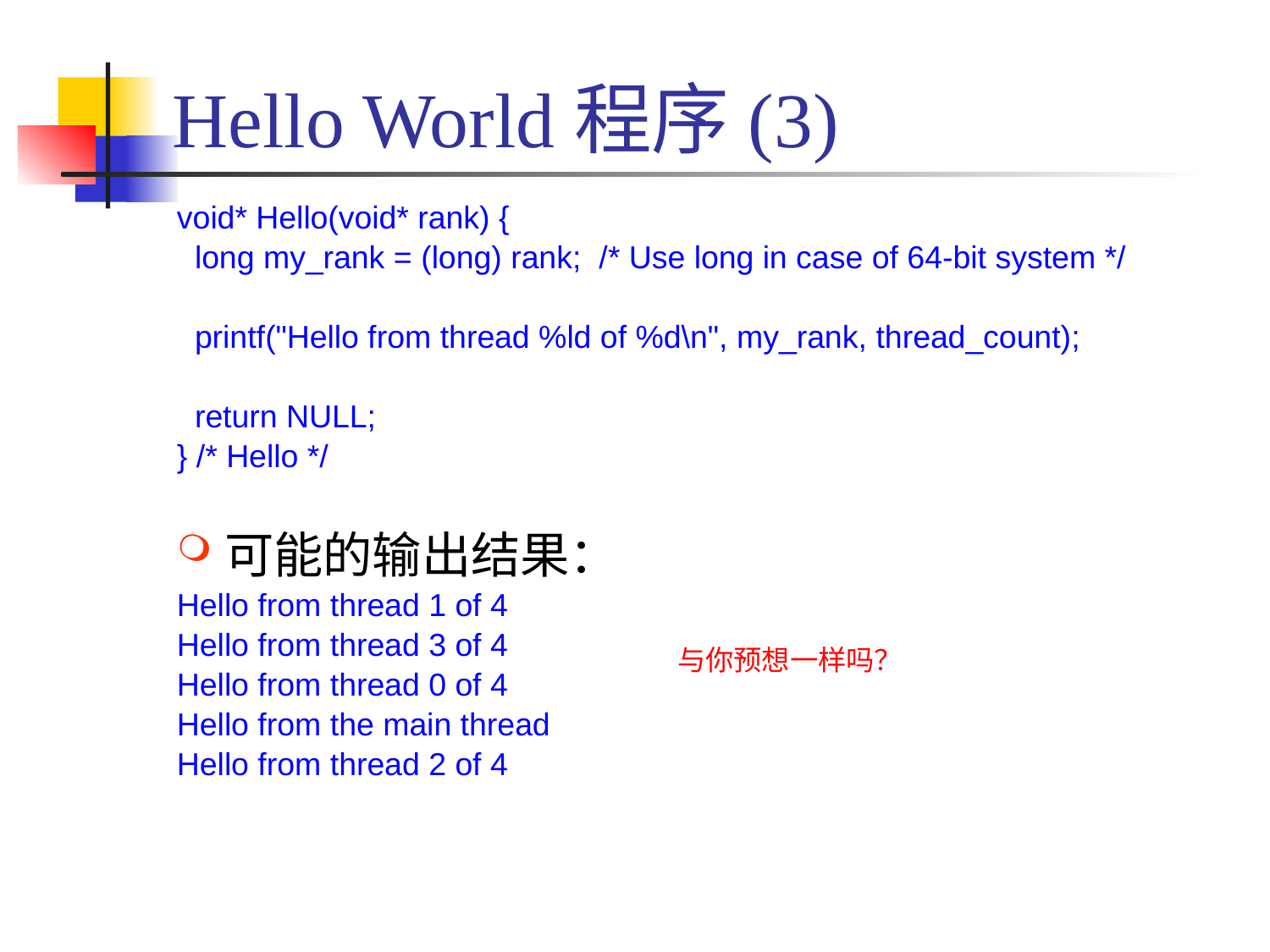

# Hello World程序(3)
void* Hello(void* rank) {
  long my_rank = (long) rank;  /* Use long in case of 64-bit system */

  printf("Hello from thread %ld of %d\n", my_rank, thread_count);

  return NULL;
} /* Hello */

可能的输出结果：
Hello from thread 1 of 4
Hello from thread 3 of 4
Hello from thread 0 of 4
Hello from the main thread
Hello from thread 2 of 4
与你预想一样吗？